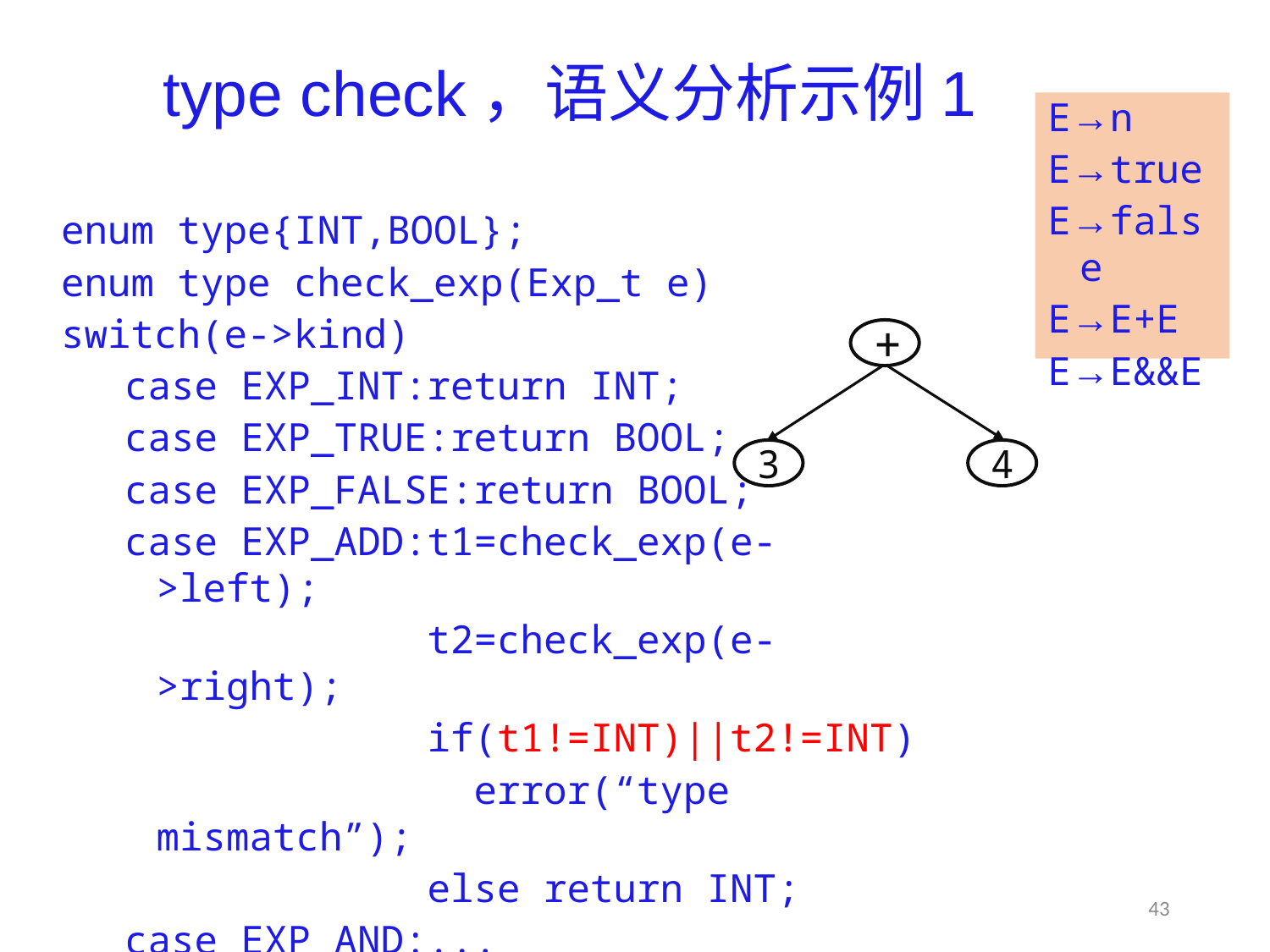

# type check，语义分析示例1
E→n
E→true
E→false
E→E+E
E→E&&E
enum type{INT,BOOL};
enum type check_exp(Exp_t e)
switch(e->kind)
case EXP_INT:return INT;
case EXP_TRUE:return BOOL;
case EXP_FALSE:return BOOL;
case EXP_ADD:t1=check_exp(e->left);
             t2=check_exp(e->right);
             if(t1!=INT)||t2!=INT)
               error(“type mismatch”);
             else return INT;
case EXP_AND:...
+
3
4
43